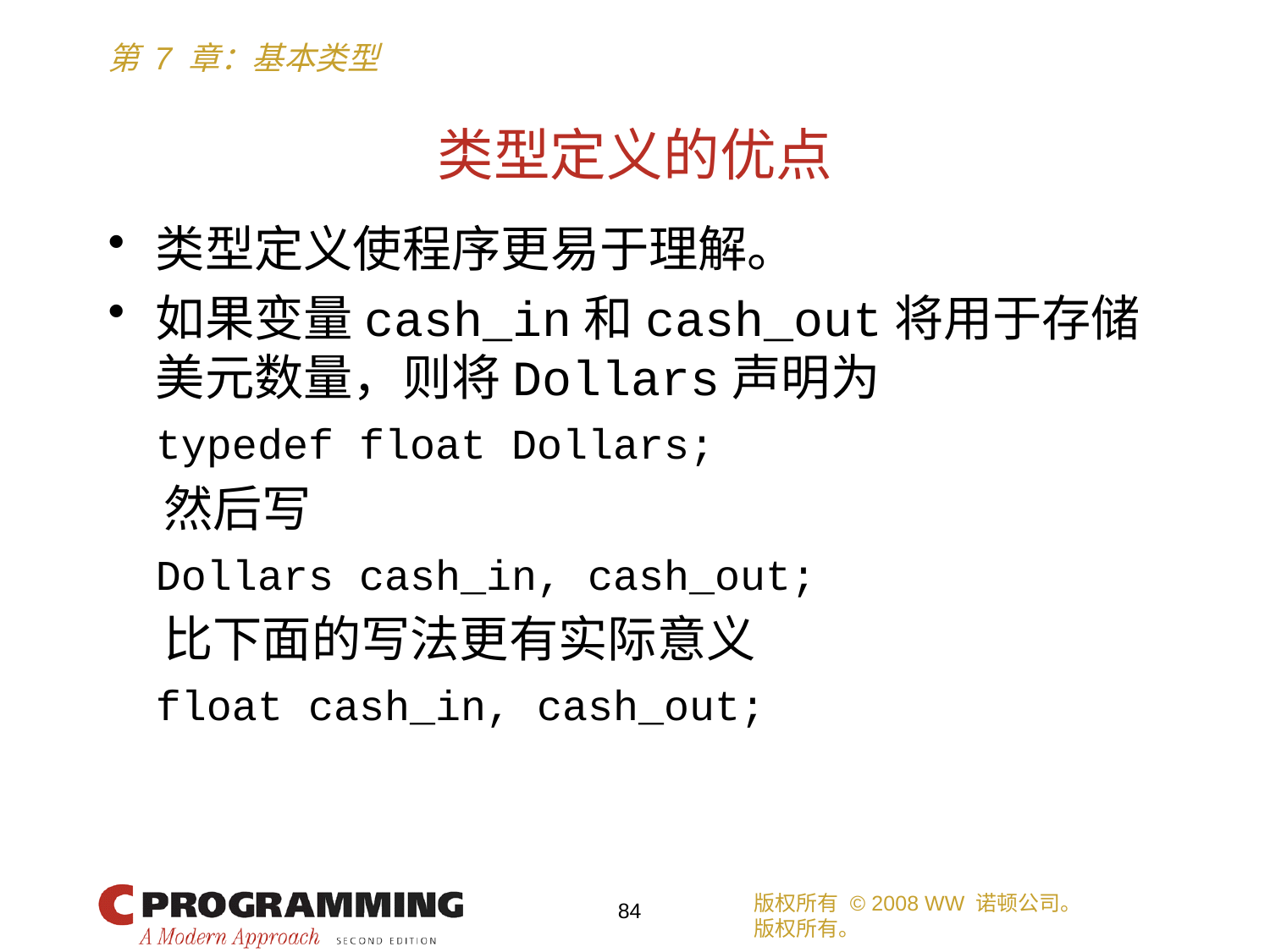

# 类型定义的优点
类型定义使程序更易于理解。
如果变量cash_in和cash_out将用于存储美元数量，则将Dollars声明为
	typedef float Dollars;
    然后写
	Dollars cash_in, cash_out;
    比下面的写法更有实际意义
	float cash_in, cash_out;
版权所有 © 2008 WW 诺顿公司。
版权所有。
84